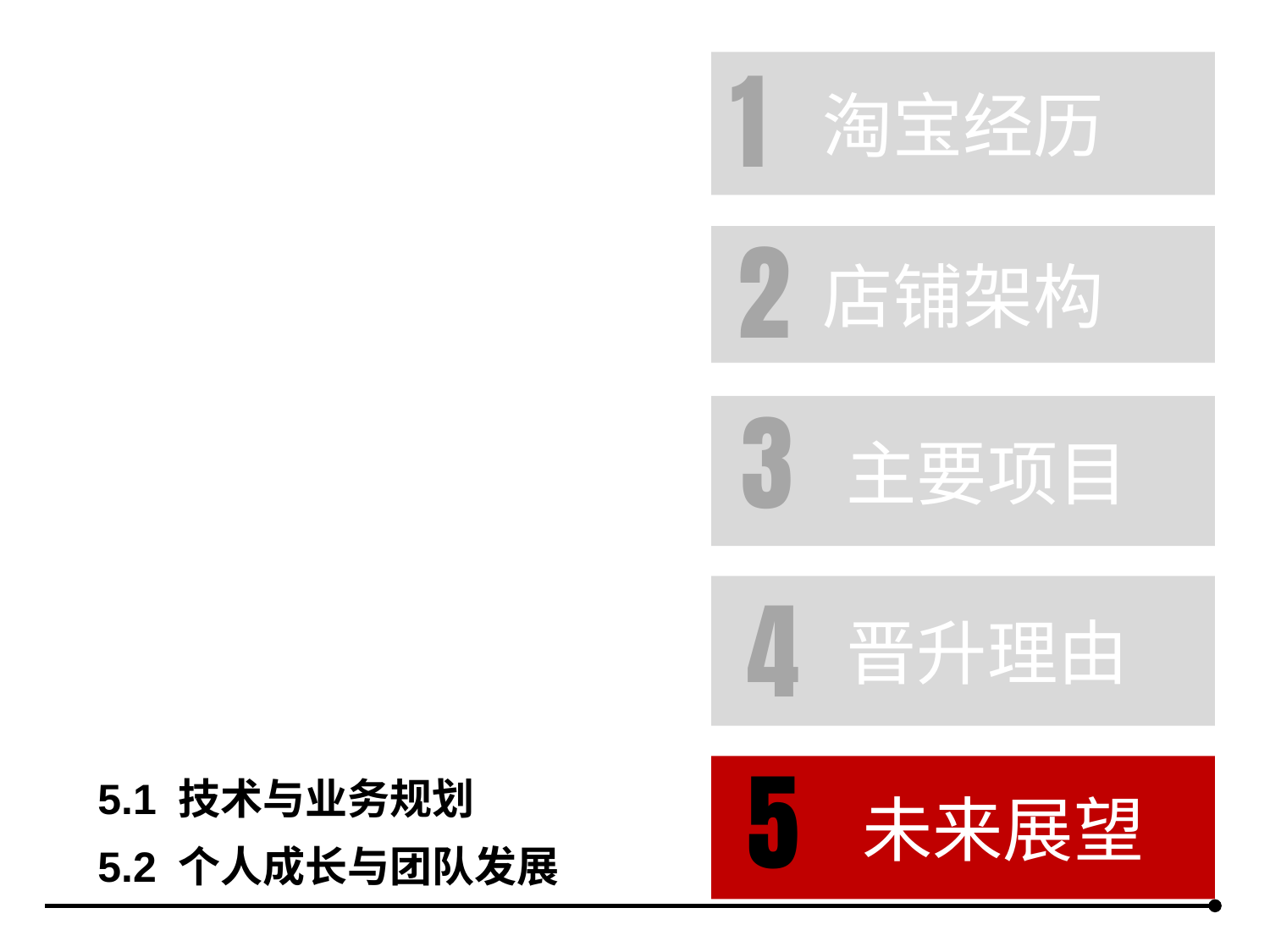

淘宝经历
5
店铺架构
2
  主要项目
3
  晋升理由
    未来展望
1
4
5.1 技术与业务规划
5.2 个人成长与团队发展